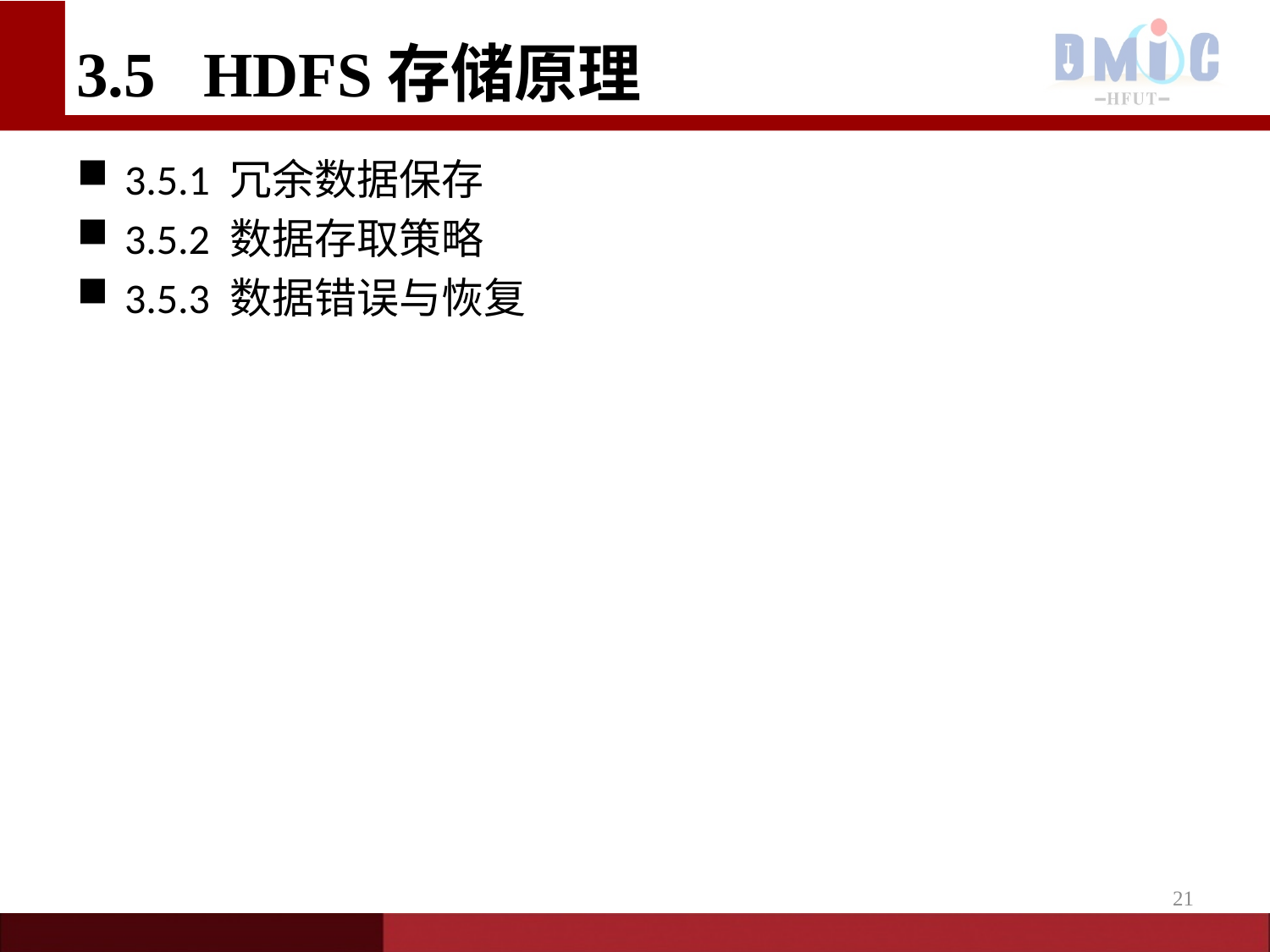

# 3.5	HDFS存储原理
3.5.1 冗余数据保存
3.5.2 数据存取策略
3.5.3 数据错误与恢复

21